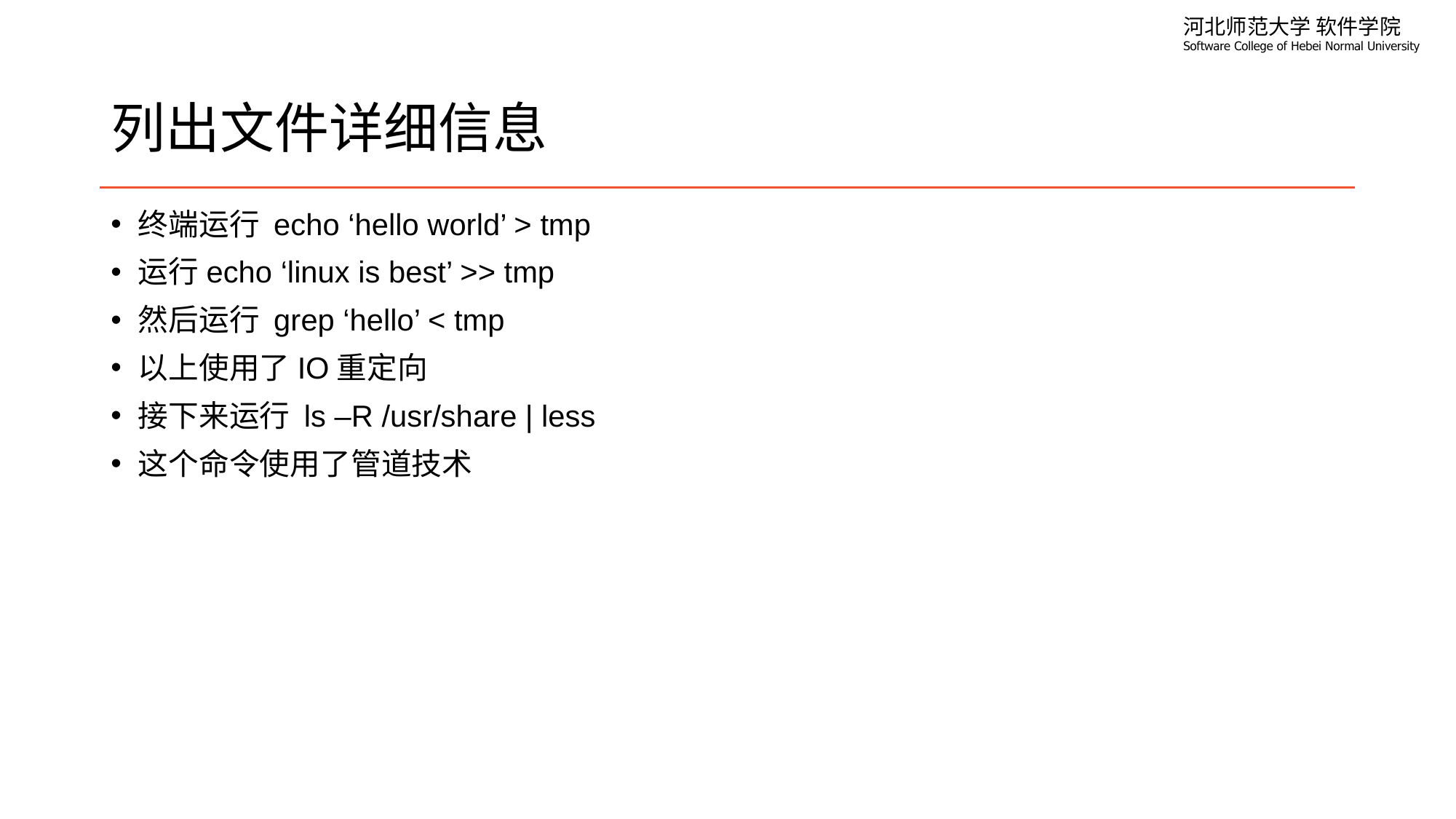

# 列出文件详细信息
终端运行 echo ‘hello world’ > tmp
运行echo ‘linux is best’ >> tmp
然后运行 grep ‘hello’ < tmp
以上使用了IO重定向
接下来运行 ls –R /usr/share | less
这个命令使用了管道技术